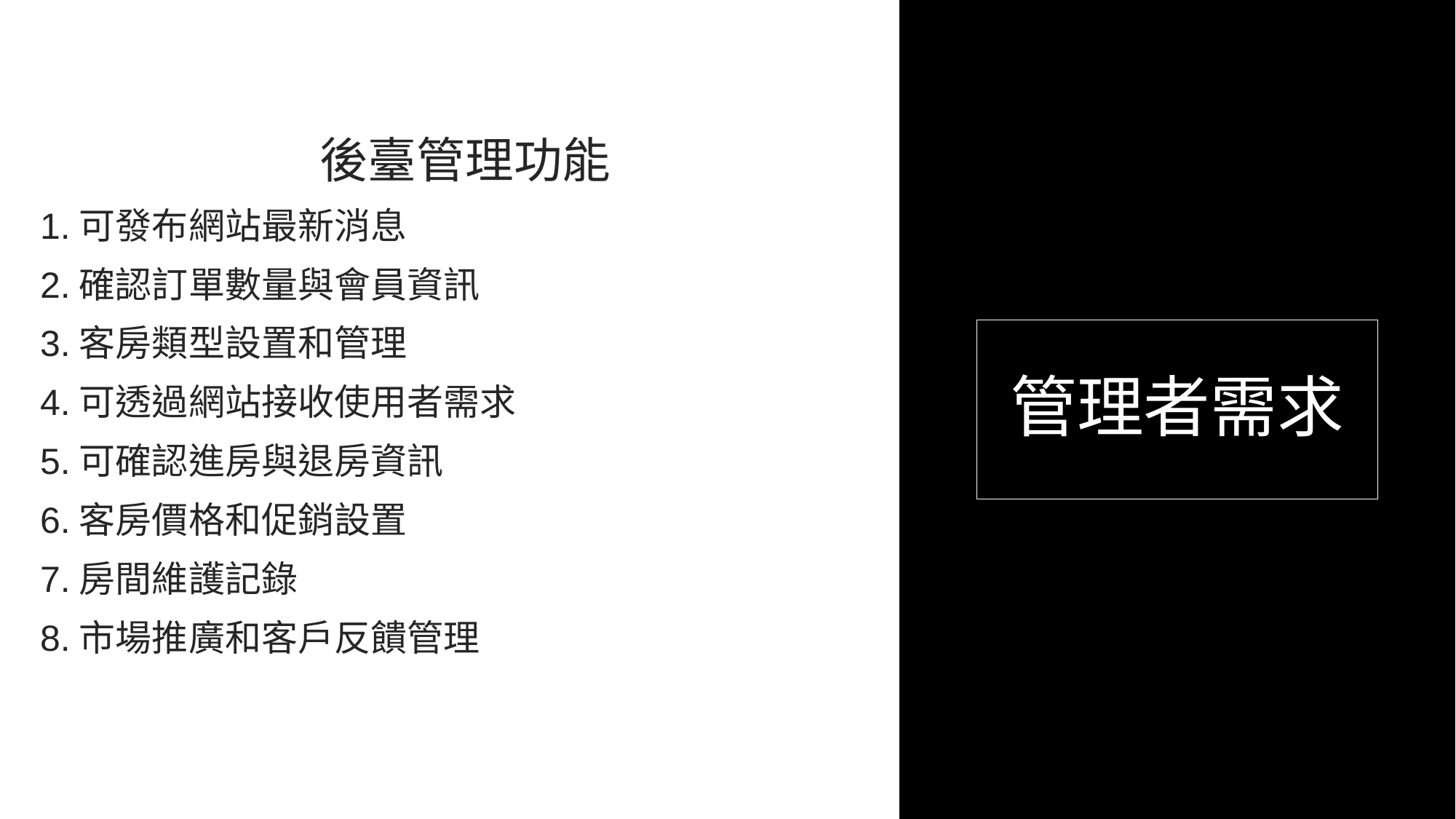

後臺管理功能
1.可發布網站最新消息
2.確認訂單數量與會員資訊
3.客房類型設置和管理
4.可透過網站接收使用者需求
5.可確認進房與退房資訊
6.客房價格和促銷設置
7.房間維護記錄
8.市場推廣和客戶反饋管理

# 管理者需求